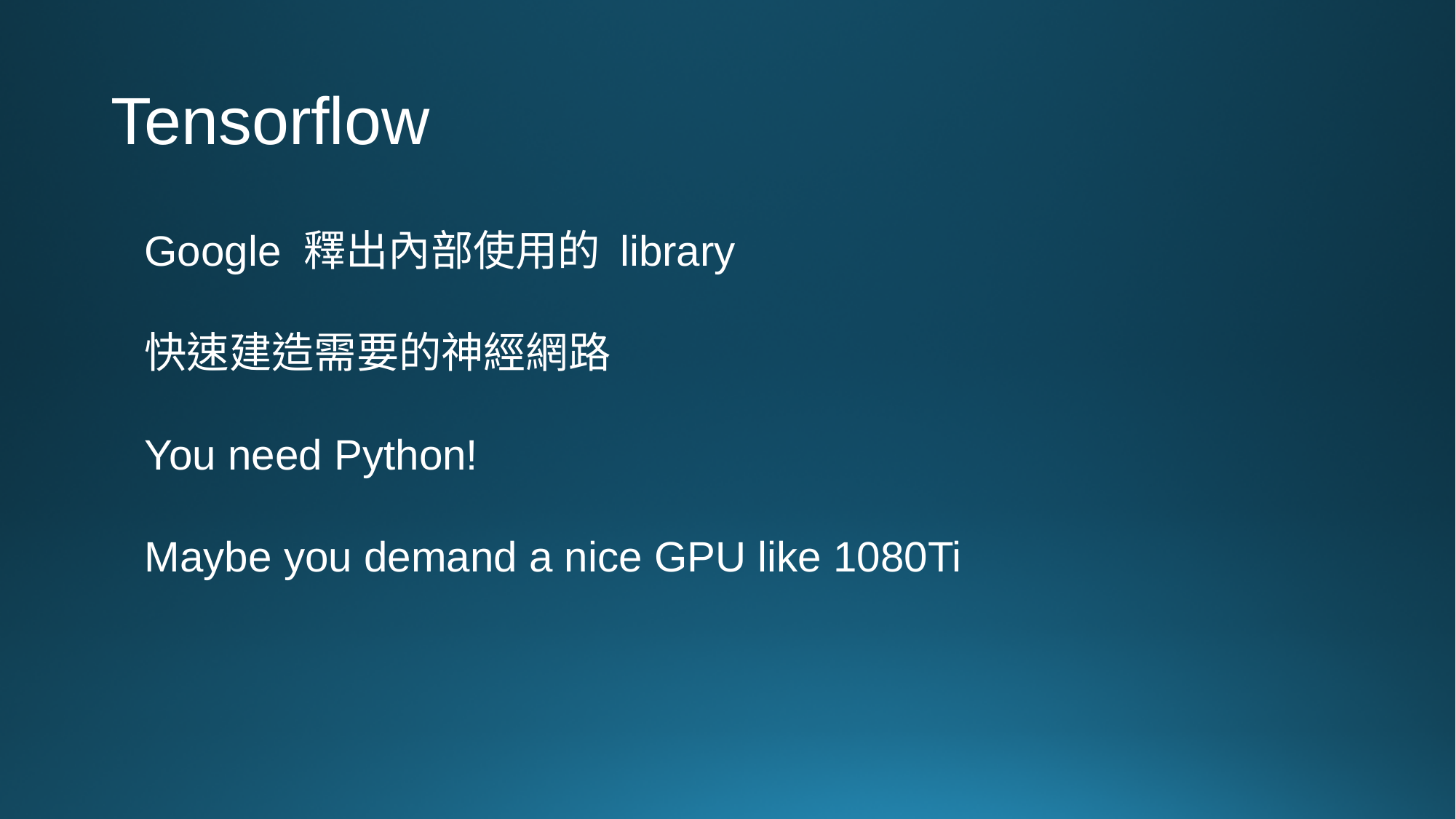

# Tensorflow
Google 釋出內部使用的 library

快速建造需要的神經網路

You need Python!

Maybe you demand a nice GPU like 1080Ti